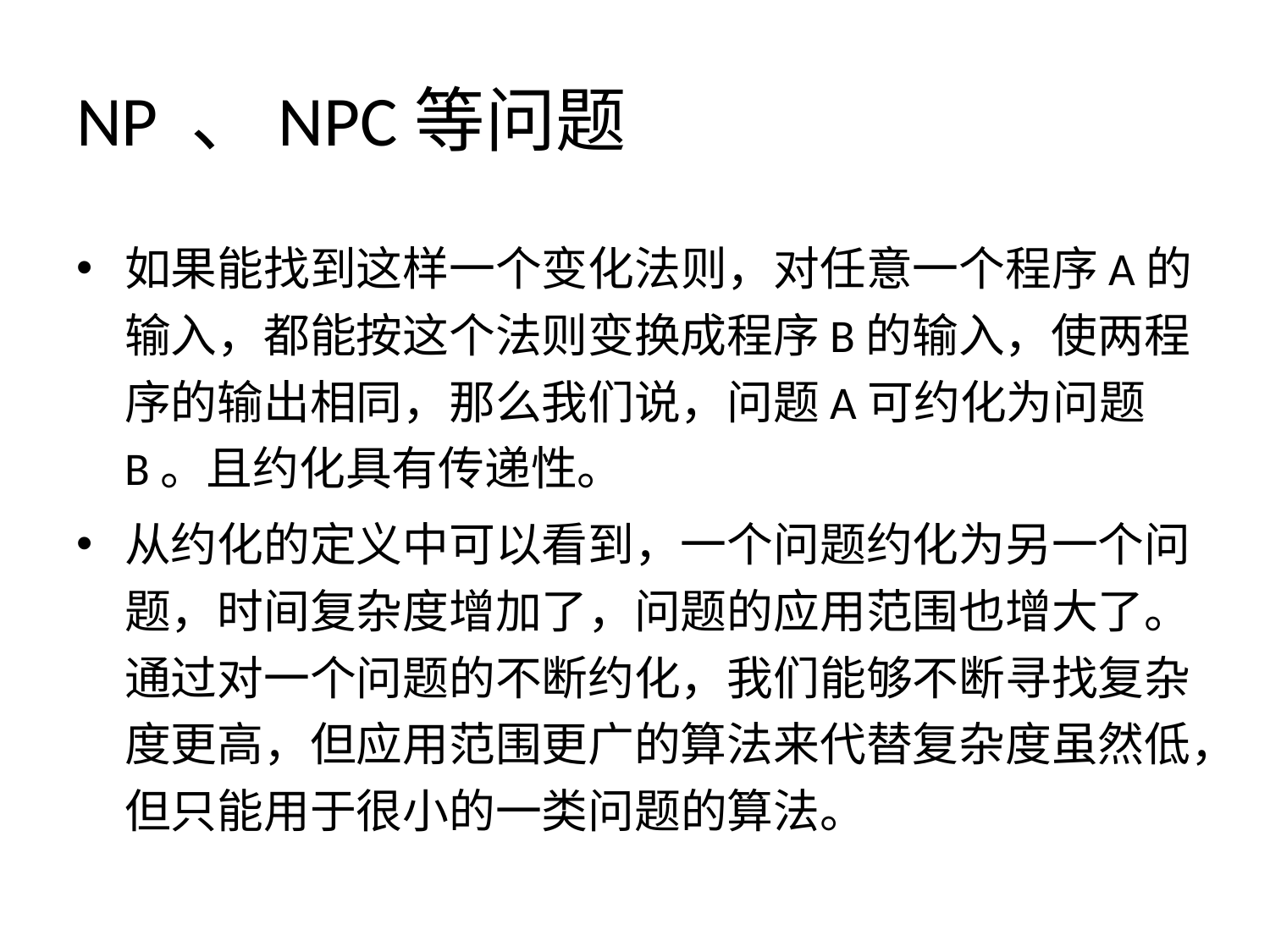

# NP 、NPC等问题
如果能找到这样一个变化法则，对任意一个程序A的输入，都能按这个法则变换成程序B的输入，使两程序的输出相同，那么我们说，问题A可约化为问题B。且约化具有传递性。
从约化的定义中可以看到，一个问题约化为另一个问题，时间复杂度增加了，问题的应用范围也增大了。通过对一个问题的不断约化，我们能够不断寻找复杂度更高，但应用范围更广的算法来代替复杂度虽然低，但只能用于很小的一类问题的算法。